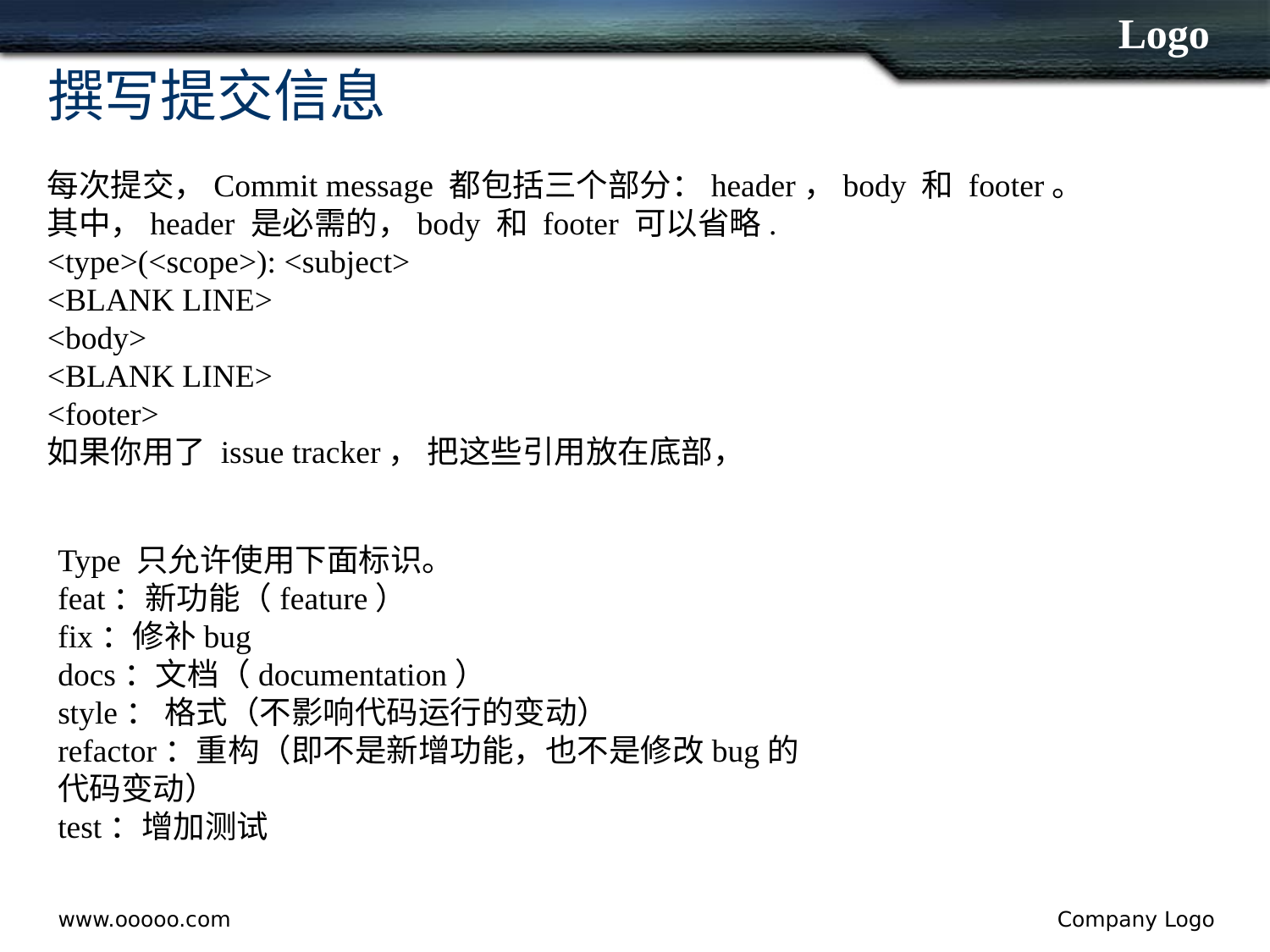

# 撰写提交信息
每次提交，Commit message 都包括三个部分：header，body 和 footer。
其中，header 是必需的，body 和 footer 可以省略.
<type>(<scope>): <subject>
<BLANK LINE>
<body>
<BLANK LINE>
<footer>
如果你用了 issue tracker， 把这些引用放在底部，
Type 只允许使用下面标识。
feat：新功能（feature）
fix：修补bug
docs：文档（documentation）
style： 格式（不影响代码运行的变动）
refactor：重构（即不是新增功能，也不是修改bug的代码变动）
test：增加测试
www.ooooo.com
Company Logo